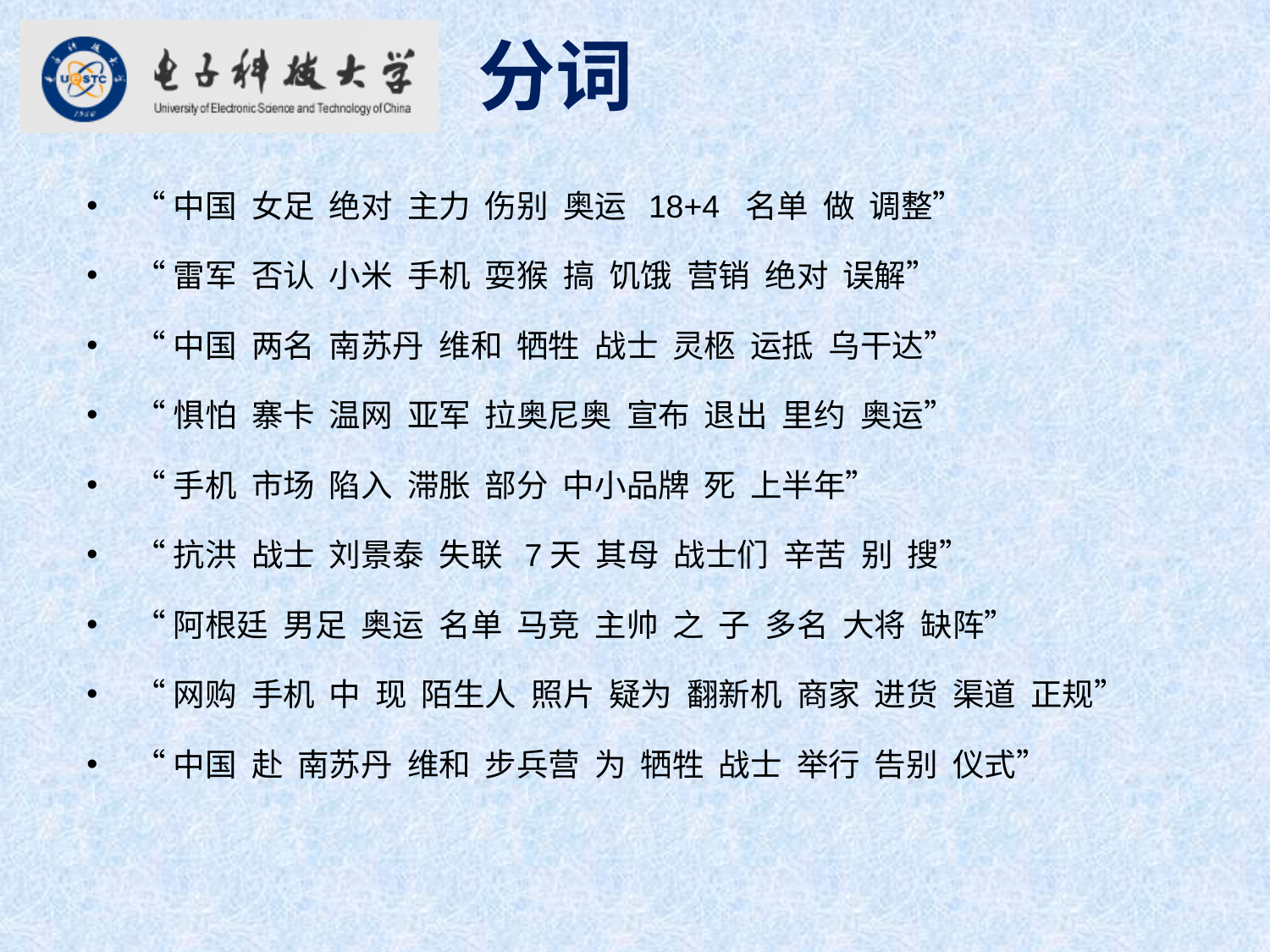

分词
“中国  女足  绝对  主力  伤别  奥运  18+4  名单  做  调整”
“雷军  否认  小米  手机  耍猴  搞  饥饿  营销  绝对  误解”
“中国  两名  南苏丹  维和  牺牲  战士  灵柩  运抵  乌干达”
“惧怕  寨卡  温网  亚军  拉奥尼奥  宣布  退出  里约  奥运”
“手机  市场  陷入  滞胀  部分  中小品牌  死  上半年”
“抗洪  战士  刘景泰  失联  7天  其母  战士们  辛苦  别  搜”
“阿根廷  男足  奥运  名单  马竞  主帅  之  子  多名  大将  缺阵”
“网购  手机  中  现  陌生人  照片  疑为  翻新机  商家  进货  渠道  正规”
“中国  赴  南苏丹  维和  步兵营  为  牺牲  战士  举行  告别  仪式”